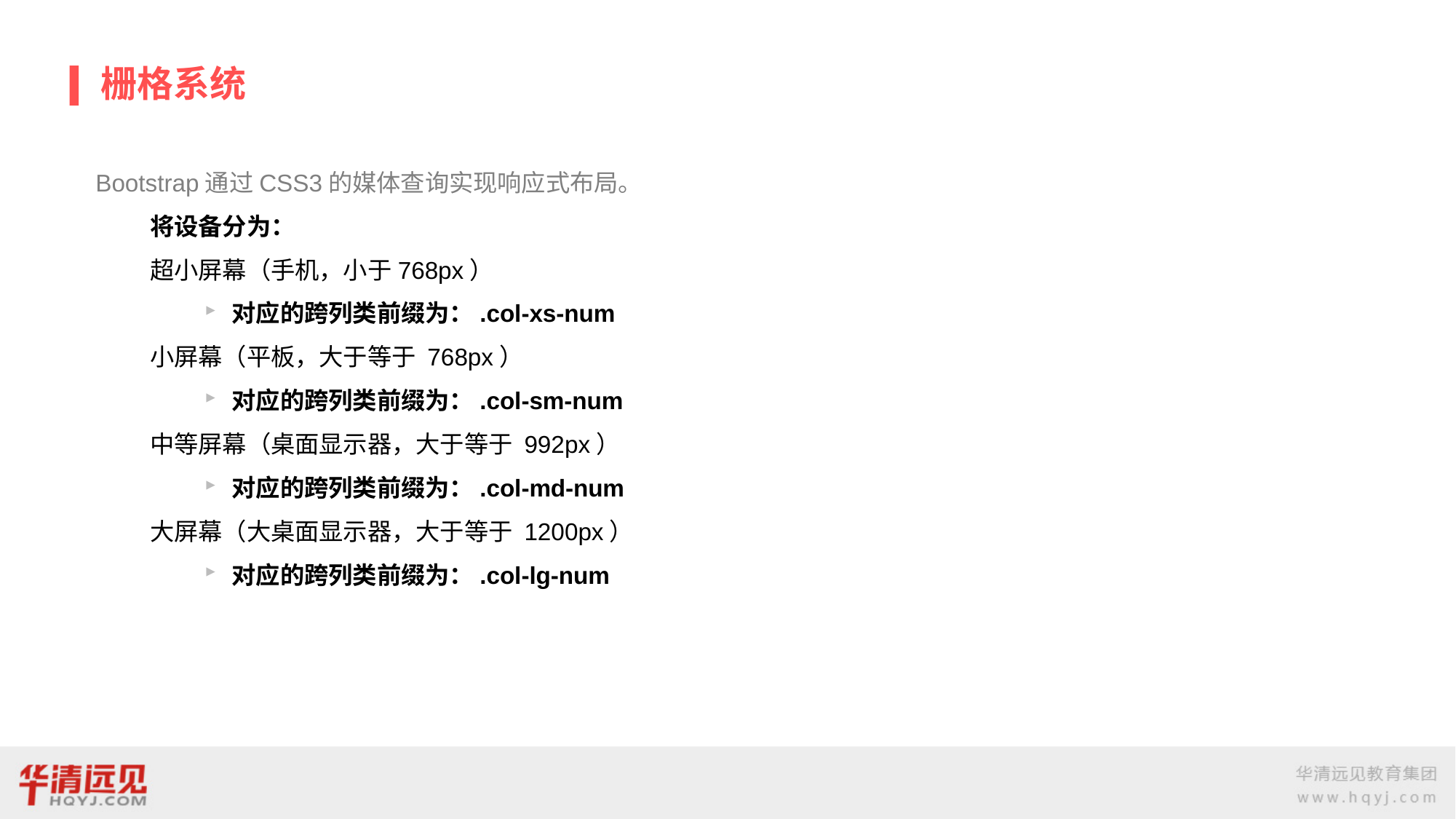

# 栅格系统
Bootstrap通过CSS3的媒体查询实现响应式布局。
将设备分为：
超小屏幕（手机，小于768px）
对应的跨列类前缀为：.col-xs-num
小屏幕（平板，大于等于 768px）
对应的跨列类前缀为：.col-sm-num
中等屏幕（桌面显示器，大于等于 992px）
对应的跨列类前缀为：.col-md-num
大屏幕（大桌面显示器，大于等于 1200px）
对应的跨列类前缀为：.col-lg-num

栅格系统